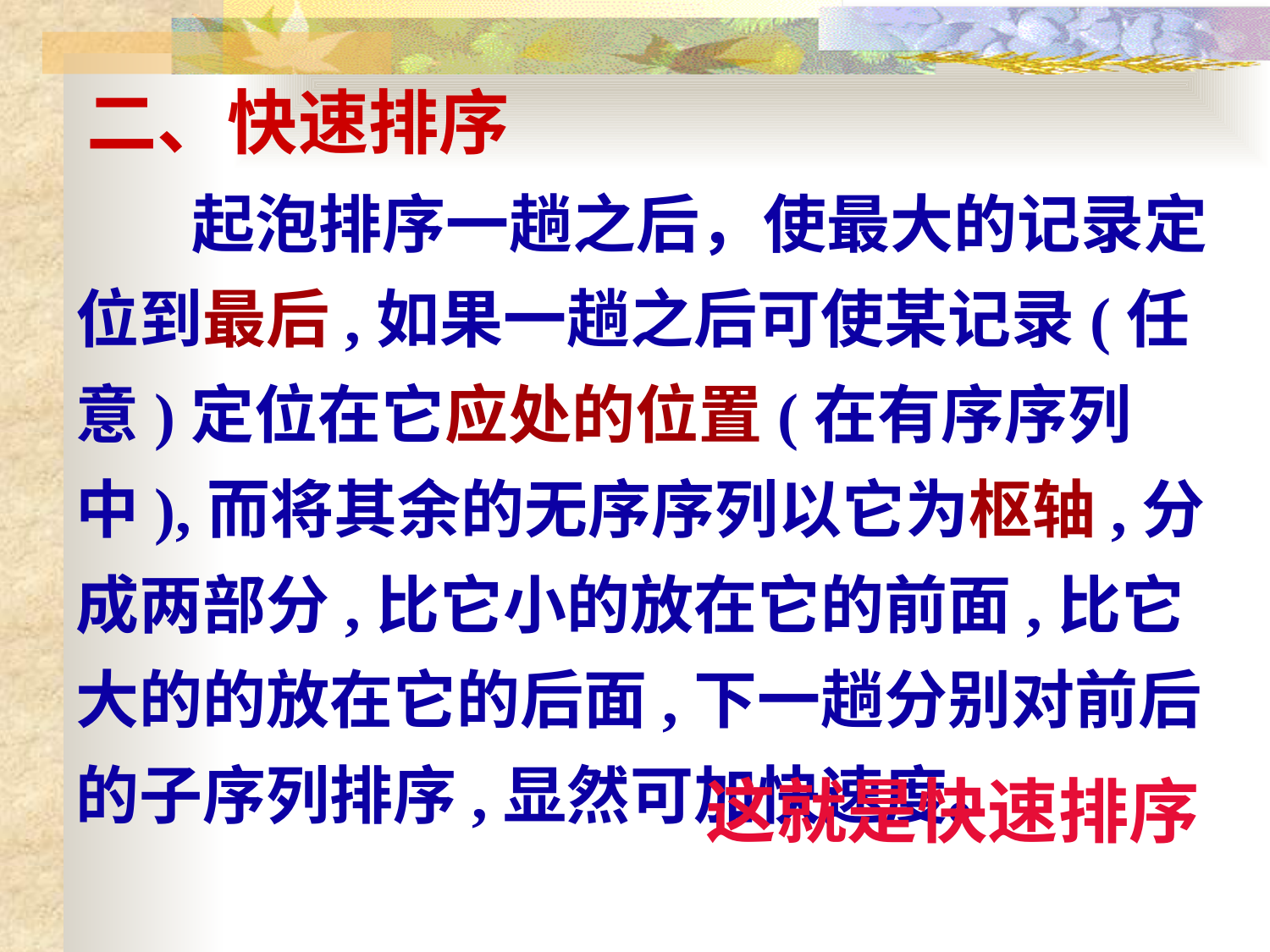

二、快速排序
       起泡排序一趟之后，使最大的记录定位到最后,如果一趟之后可使某记录(任意)定位在它应处的位置(在有序序列中),而将其余的无序序列以它为枢轴,分成两部分,比它小的放在它的前面,比它大的的放在它的后面,下一趟分别对前后的子序列排序,显然可加快速度。
这就是快速排序